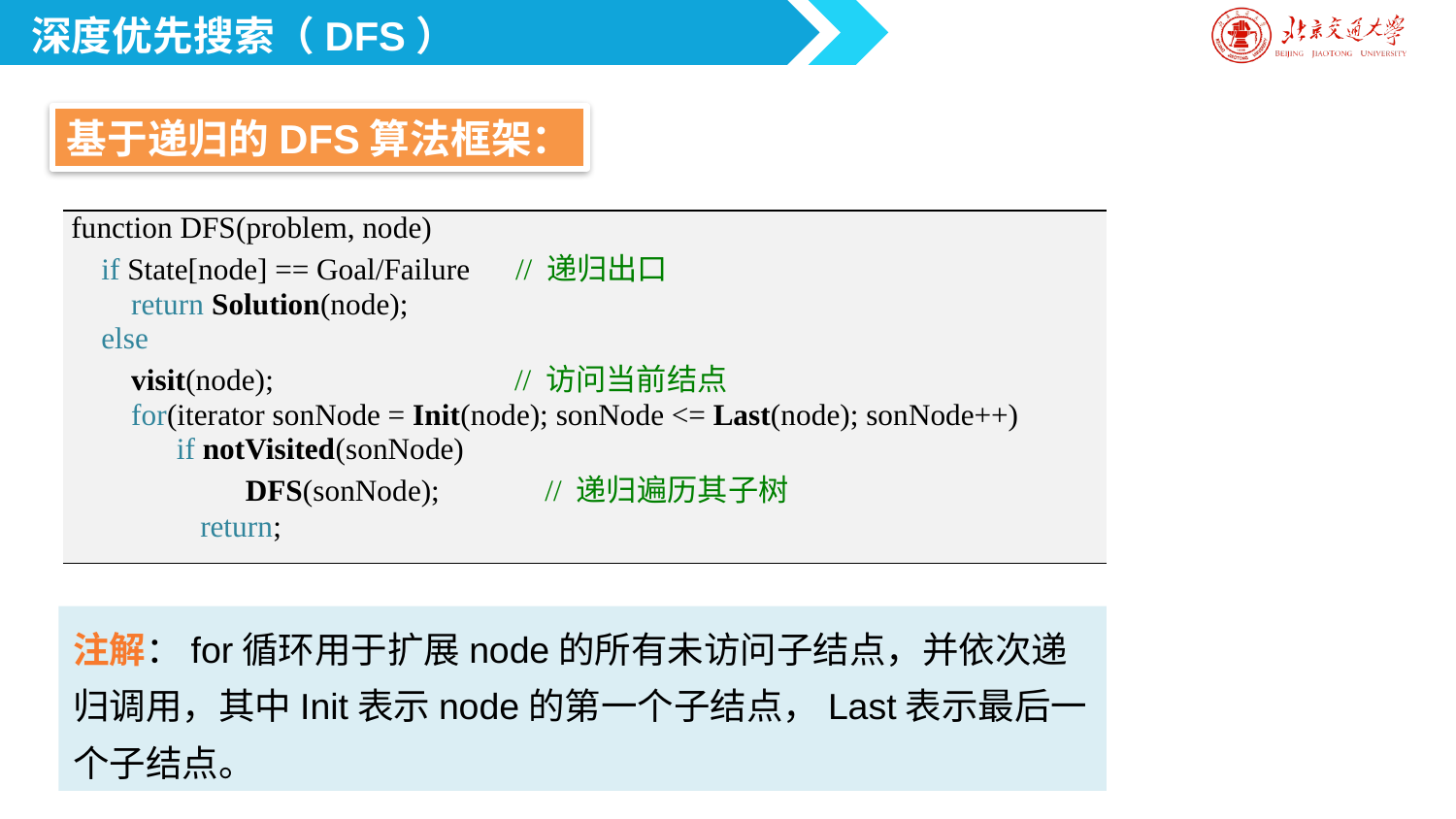

深度优先搜索（DFS）
基于递归的DFS算法框架：
| function DFS(problem, node) if State[node] == Goal/Failure // 递归出口 return Solution(node); else visit(node); // 访问当前结点 for(iterator sonNode = Init(node); sonNode <= Last(node); sonNode++) if notVisited(sonNode) DFS(sonNode); // 递归遍历其子树 return; |
| --- |
注解：for循环用于扩展node的所有未访问子结点，并依次递归调用，其中Init表示node的第一个子结点，Last表示最后一个子结点。